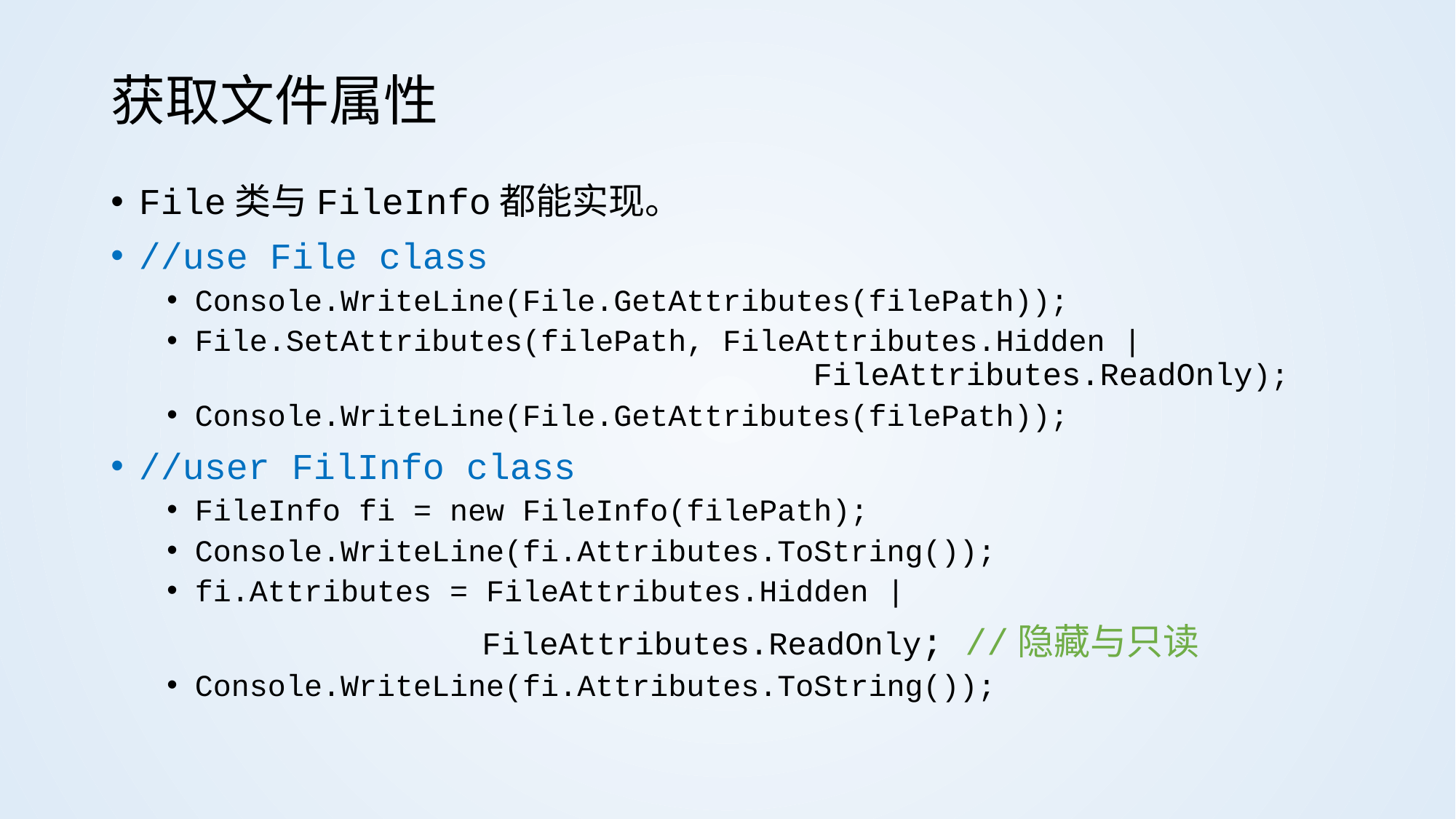

# 获取文件属性
File类与FileInfo都能实现。
//use File class
Console.WriteLine(File.GetAttributes(filePath));
File.SetAttributes(filePath, FileAttributes.Hidden | 							    FileAttributes.ReadOnly);
Console.WriteLine(File.GetAttributes(filePath));
//user FilInfo class
FileInfo fi = new FileInfo(filePath);
Console.WriteLine(fi.Attributes.ToString());
fi.Attributes = FileAttributes.Hidden |
		    	  FileAttributes.ReadOnly; //隐藏与只读
Console.WriteLine(fi.Attributes.ToString());